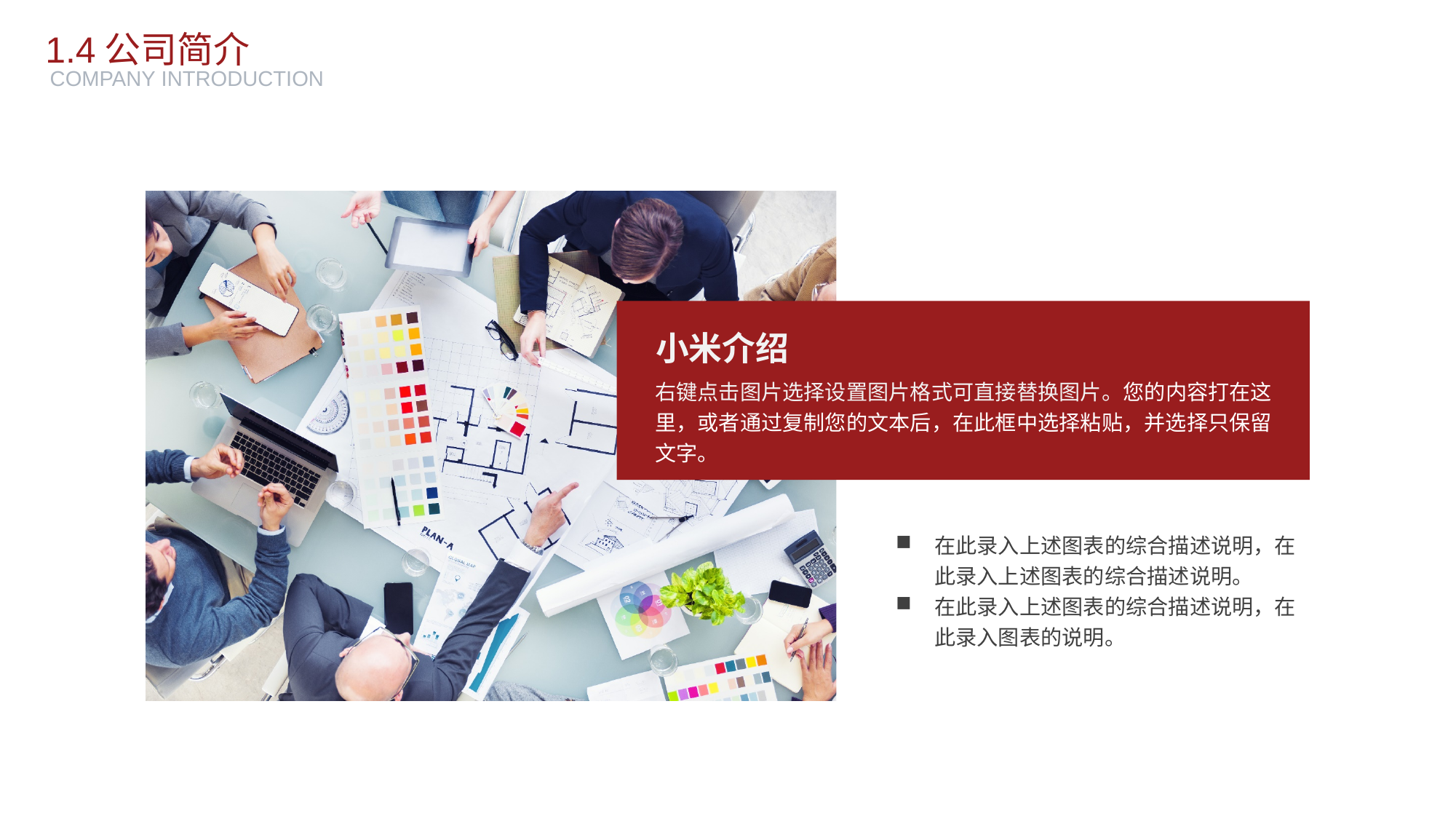

1.4公司简介
COMPANY INTRODUCTION

小米介绍
右键点击图片选择设置图片格式可直接替换图片。您的内容打在这里，或者通过复制您的文本后，在此框中选择粘贴，并选择只保留文字。
在此录入上述图表的综合描述说明，在此录入上述图表的综合描述说明。
在此录入上述图表的综合描述说明，在此录入图表的说明。